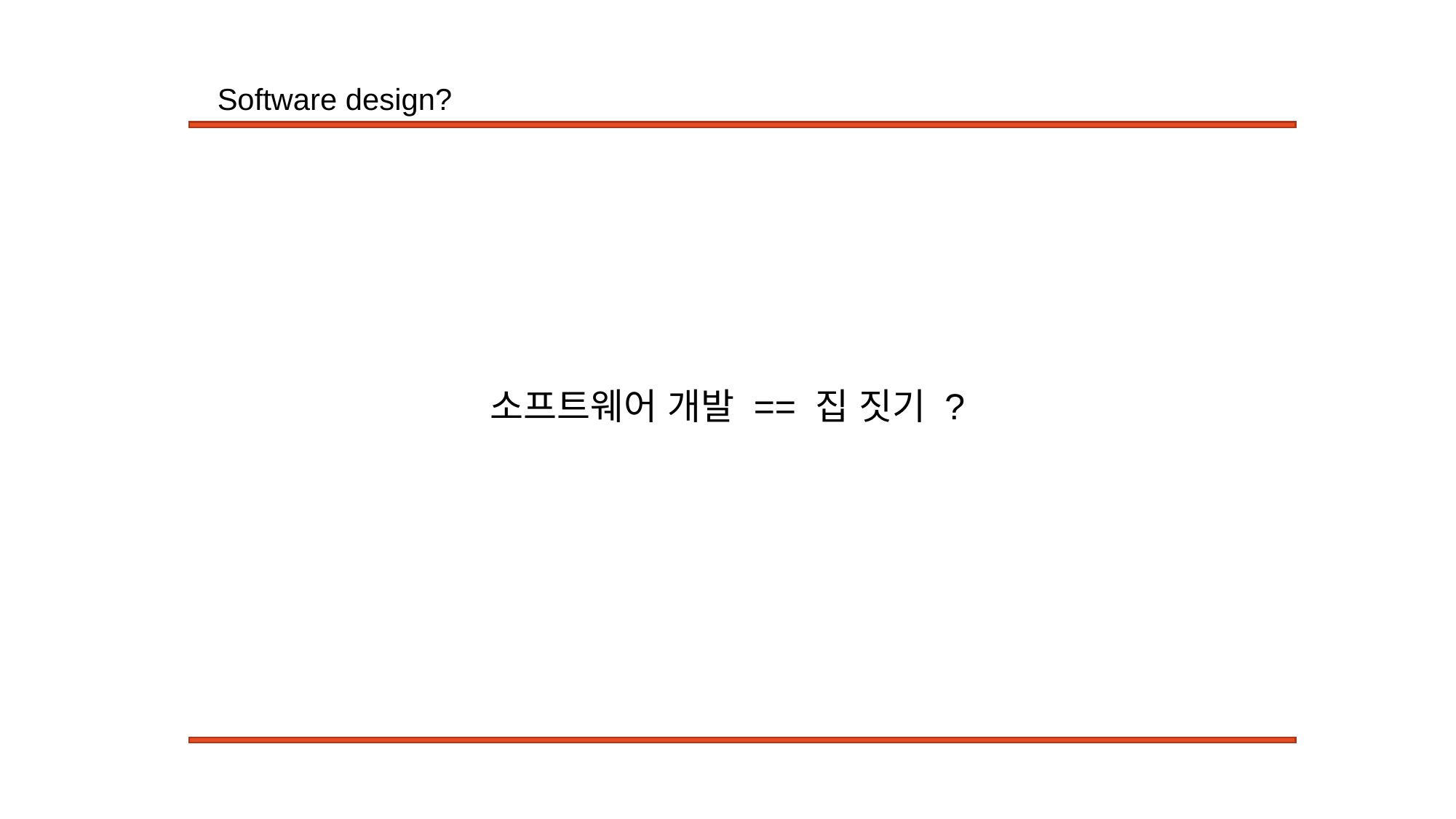

Software design?

소프트웨어 개발 == 집 짓기 ?